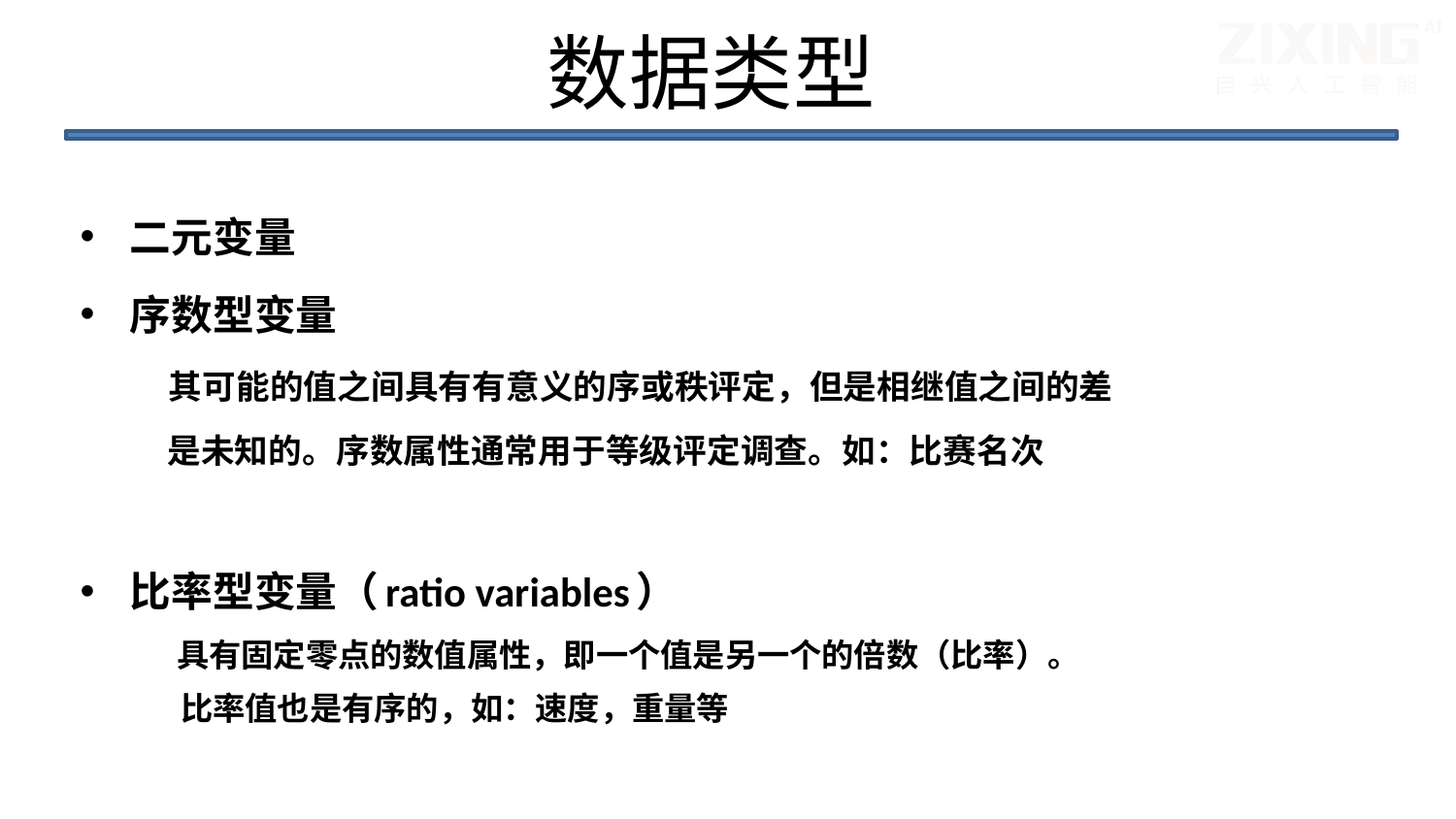

# 数据类型

二元变量
序数型变量
  其可能的值之间具有有意义的序或秩评定，但是相继值之间的差
  是未知的。序数属性通常用于等级评定调查。如：比赛名次

比率型变量（ratio variables）
   具有固定零点的数值属性，即一个值是另一个的倍数（比率）。
    比率值也是有序的，如：速度，重量等